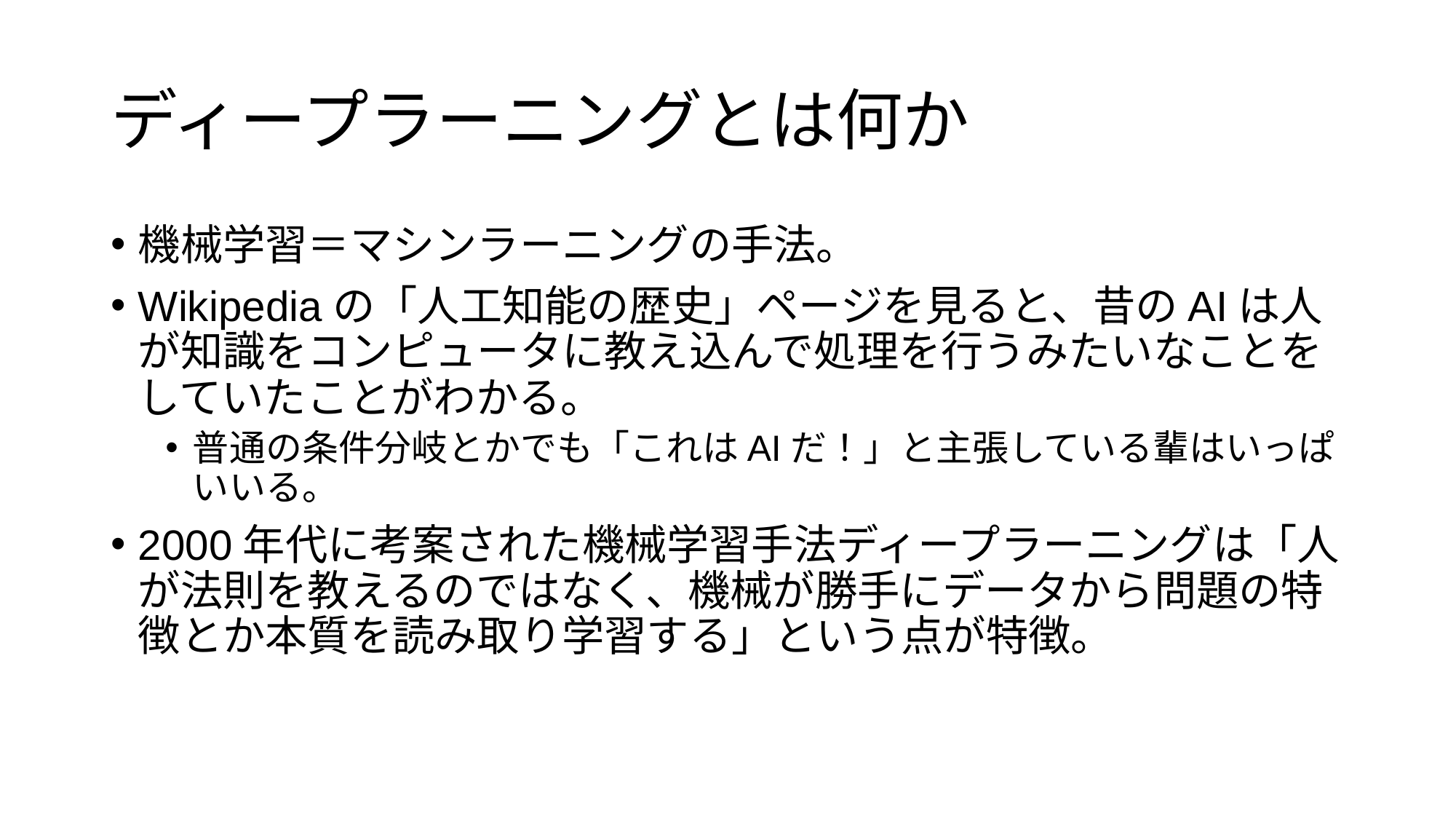

# ディープラーニングとは何か
機械学習＝マシンラーニングの手法。
Wikipediaの「人工知能の歴史」ページを見ると、昔のAIは人が知識をコンピュータに教え込んで処理を行うみたいなことをしていたことがわかる。
普通の条件分岐とかでも「これはAIだ！」と主張している輩はいっぱいいる。
2000年代に考案された機械学習手法ディープラーニングは「人が法則を教えるのではなく、機械が勝手にデータから問題の特徴とか本質を読み取り学習する」という点が特徴。